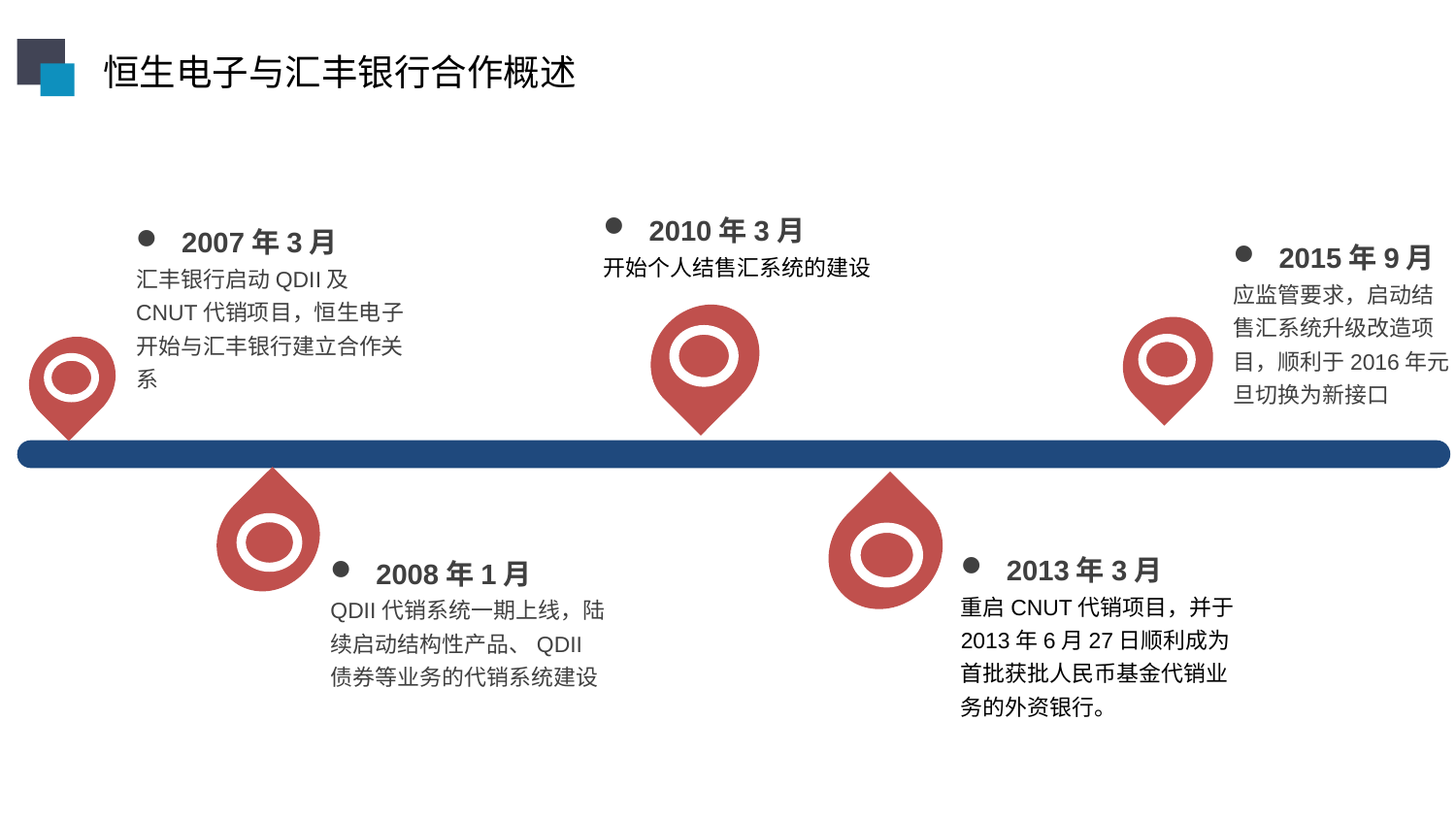

恒生电子与汇丰银行合作概述
2010年3月
开始个人结售汇系统的建设
2007年3月
汇丰银行启动QDII及CNUT代销项目，恒生电子开始与汇丰银行建立合作关系
2015年9月
应监管要求，启动结售汇系统升级改造项目，顺利于2016年元旦切换为新接口

2013年3月
重启CNUT代销项目，并于2013年6月27日顺利成为首批获批人民币基金代销业务的外资银行。
2008年1月
QDII代销系统一期上线，陆续启动结构性产品、QDII债券等业务的代销系统建设